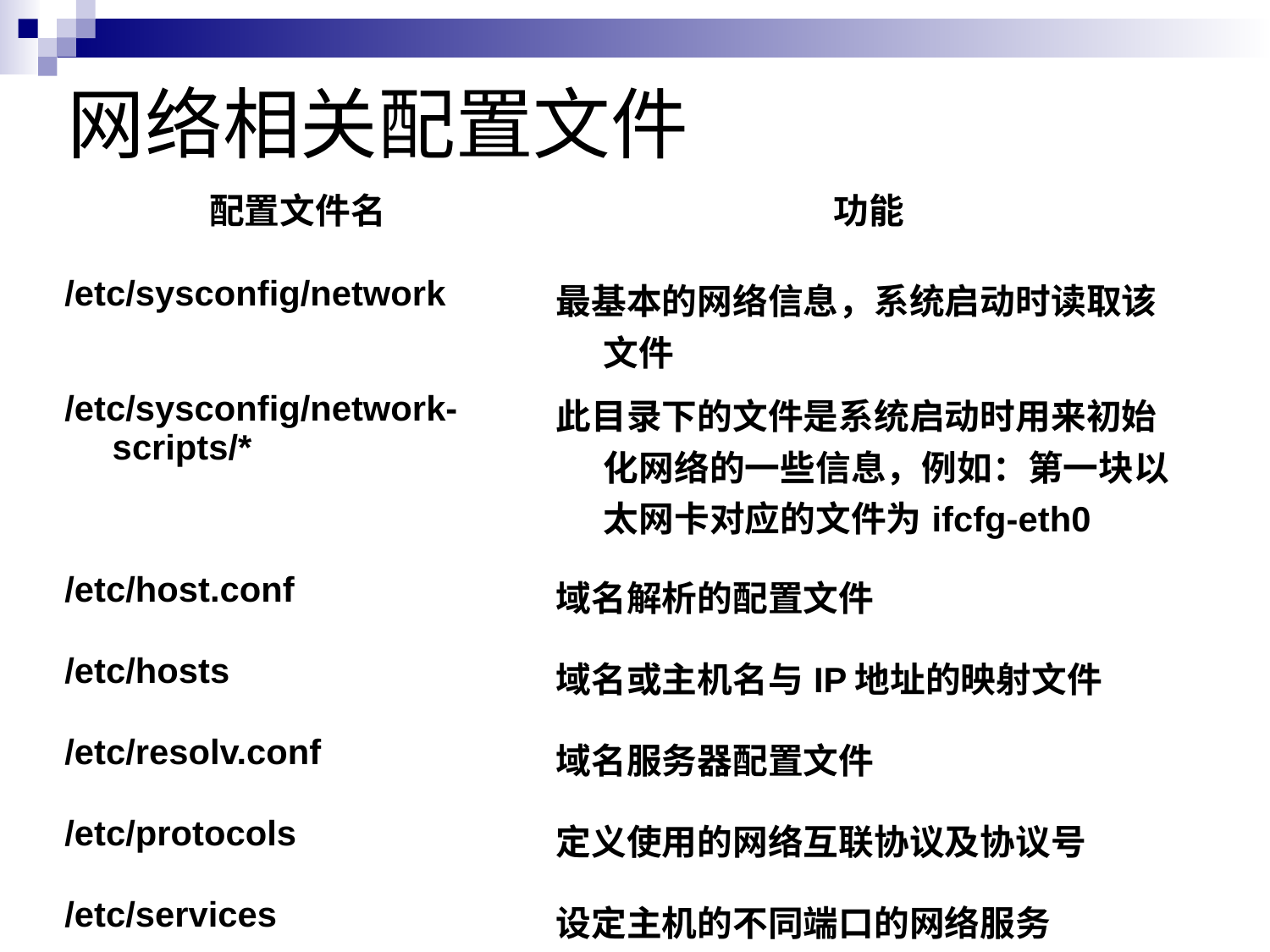

# 网络相关配置文件
| 配置文件名 | 功能 |
| --- | --- |
| /etc/sysconfig/network | 最基本的网络信息，系统启动时读取该文件 |
| /etc/sysconfig/network-scripts/\* | 此目录下的文件是系统启动时用来初始化网络的一些信息，例如：第一块以太网卡对应的文件为ifcfg-eth0 |
| /etc/host.conf | 域名解析的配置文件 |
| /etc/hosts | 域名或主机名与IP地址的映射文件 |
| /etc/resolv.conf | 域名服务器配置文件 |
| /etc/protocols | 定义使用的网络互联协议及协议号 |
| /etc/services | 设定主机的不同端口的网络服务 |